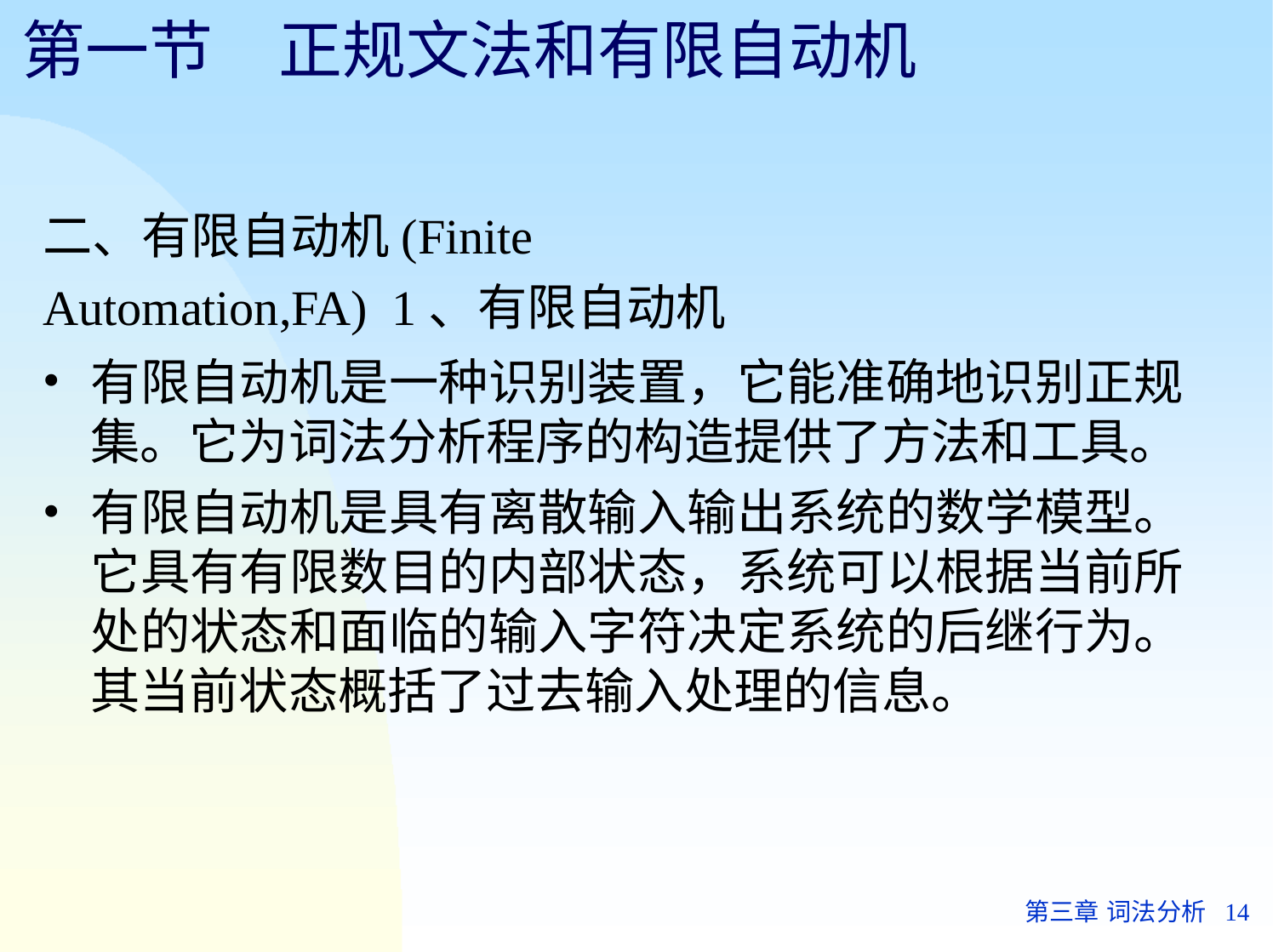

# 第一节	正规文法和有限自动机
二、有限自动机(Finite Automation,FA)  1、有限自动机
有限自动机是一种识别装置，它能准确地识别正规 集。它为词法分析程序的构造提供了方法和工具。
有限自动机是具有离散输入输出系统的数学模型。 它具有有限数目的内部状态，系统可以根据当前所 处的状态和面临的输入字符决定系统的后继行为。 其当前状态概括了过去输入处理的信息。
第三章 词法分析	14